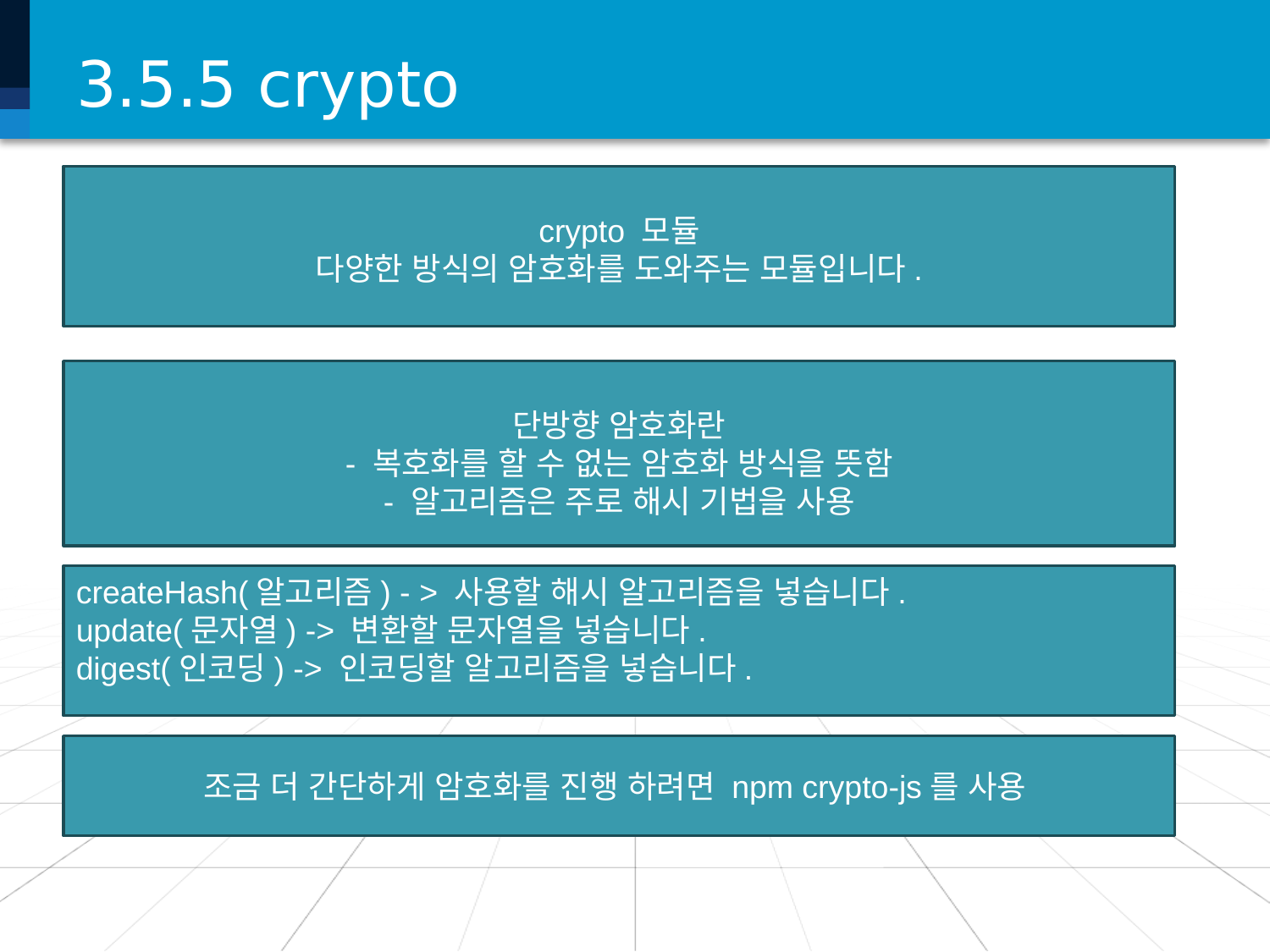

# 3.5.5 crypto

crypto 모듈
다양한 방식의 암호화를 도와주는 모듈입니다.

단방향 암호화란
- 복호화를 할 수 없는 암호화 방식을 뜻함
- 알고리즘은 주로 해시 기법을 사용

createHash(알고리즘) - > 사용할 해시 알고리즘을 넣습니다.
update(문자열) -> 변환할 문자열을 넣습니다.
digest(인코딩) -> 인코딩할 알고리즘을 넣습니다.
조금 더 간단하게 암호화를 진행 하려면 npm crypto-js를 사용